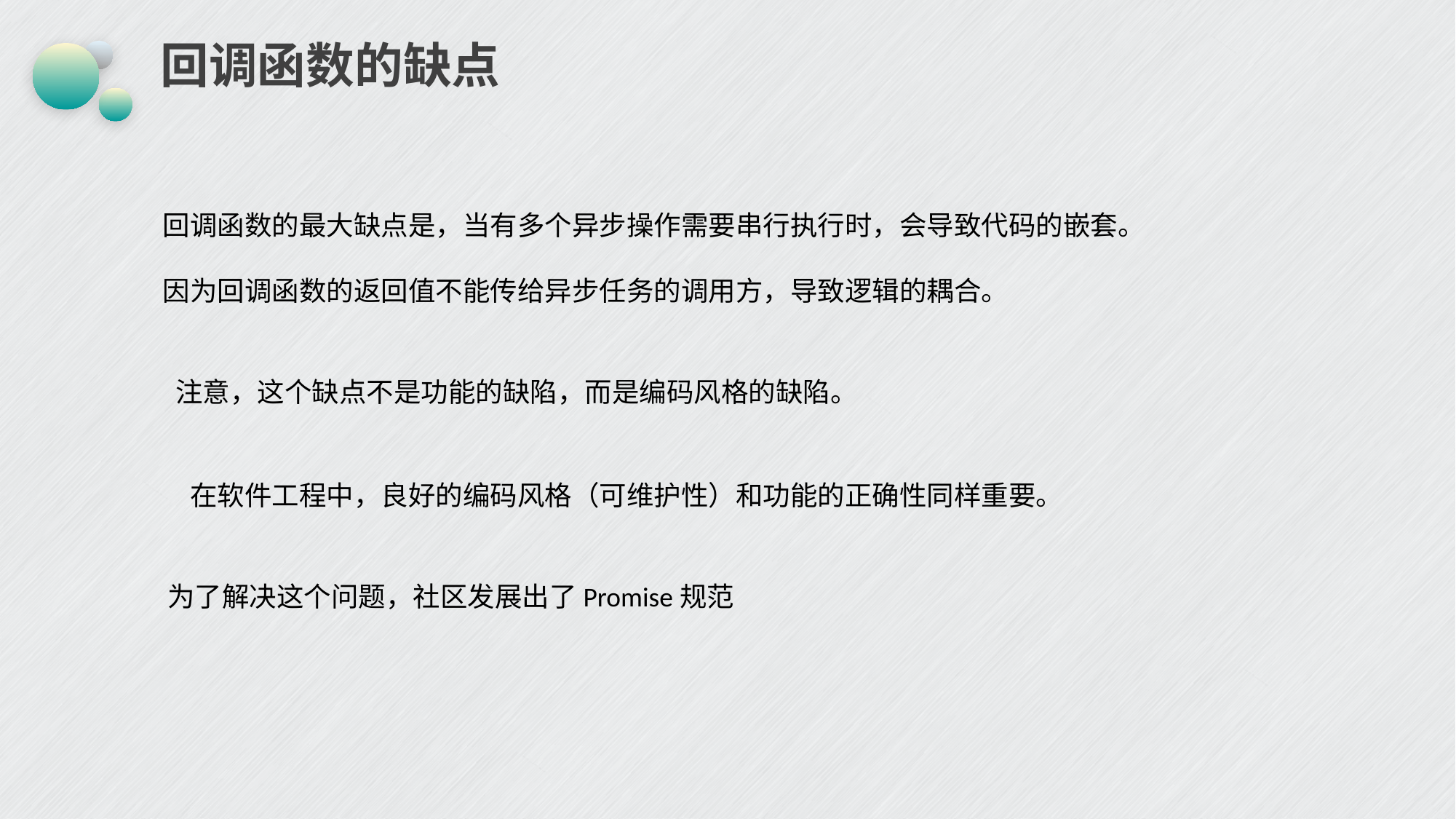

# 回调函数的缺点

回调函数的最大缺点是，当有多个异步操作需要串行执行时，会导致代码的嵌套。

因为回调函数的返回值不能传给异步任务的调用方，导致逻辑的耦合。

注意，这个缺点不是功能的缺陷，而是编码风格的缺陷。
在软件工程中，良好的编码风格（可维护性）和功能的正确性同样重要。
为了解决这个问题，社区发展出了Promise规范